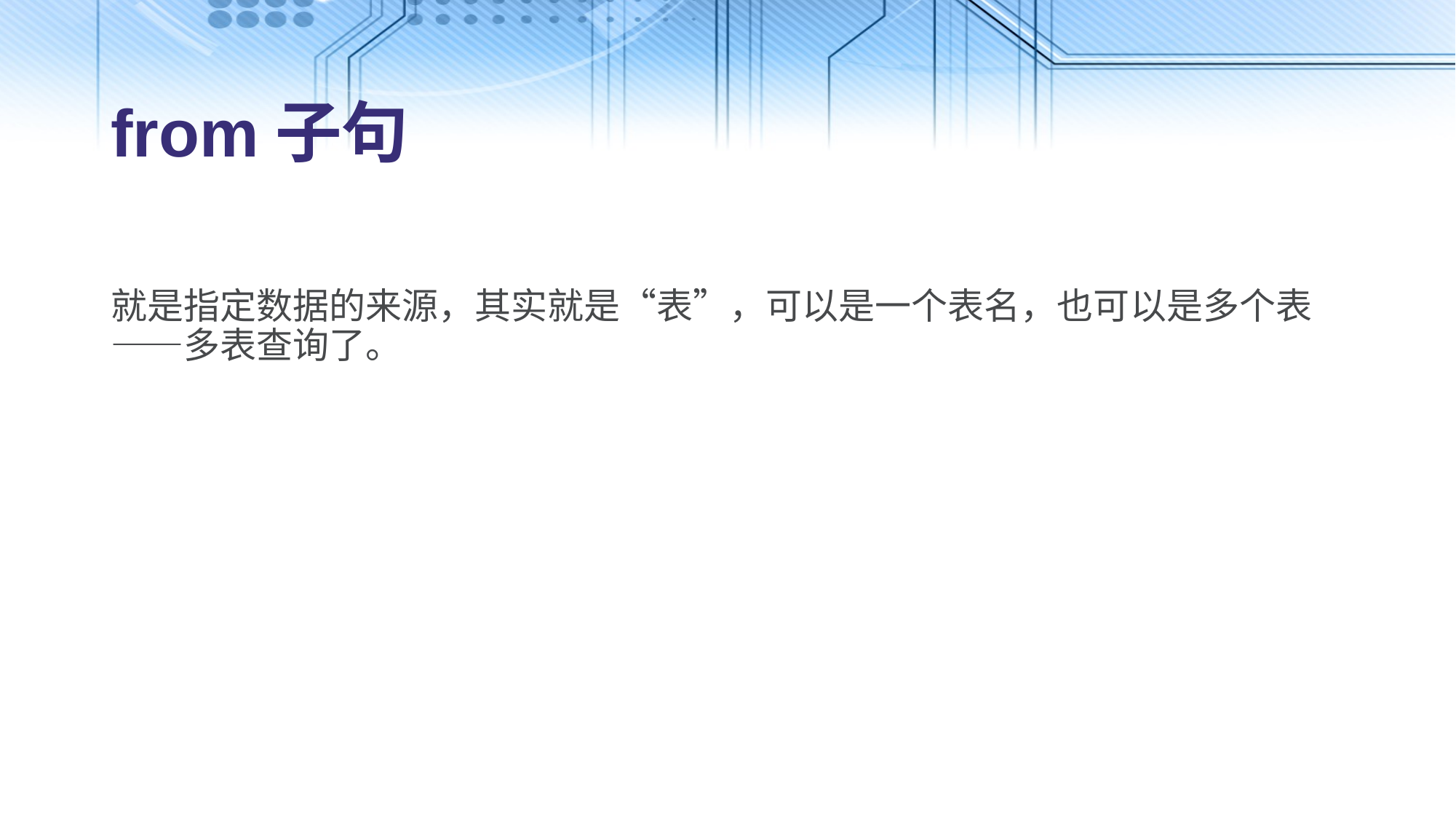

# from子句

就是指定数据的来源，其实就是“表”，可以是一个表名，也可以是多个表——多表查询了。